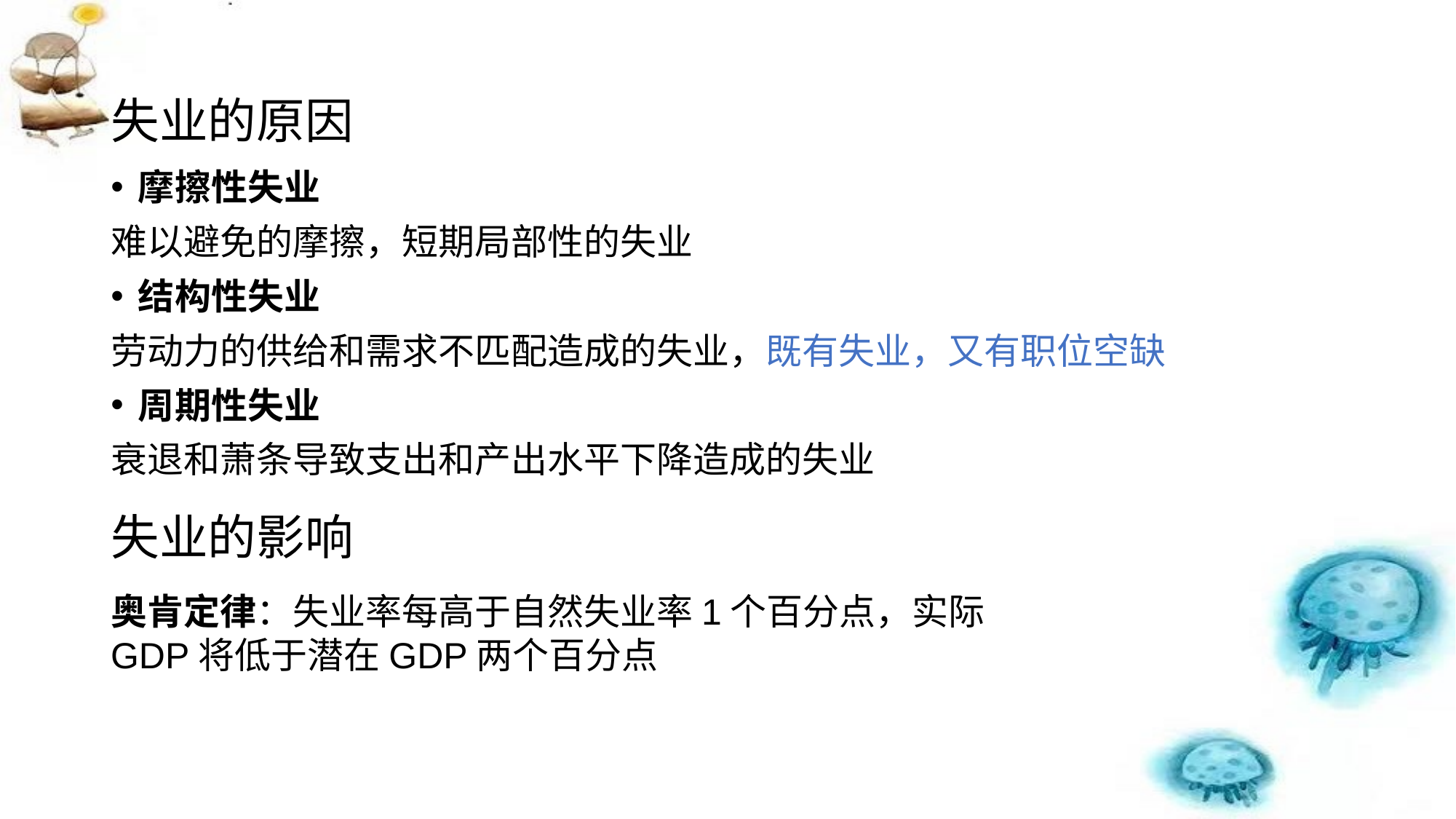

# 失业的原因
摩擦性失业
难以避免的摩擦，短期局部性的失业
结构性失业
劳动力的供给和需求不匹配造成的失业，既有失业，又有职位空缺
周期性失业
衰退和萧条导致支出和产出水平下降造成的失业

失业的影响
奥肯定律：失业率每高于自然失业率1个百分点，实际GDP将低于潜在GDP两个百分点